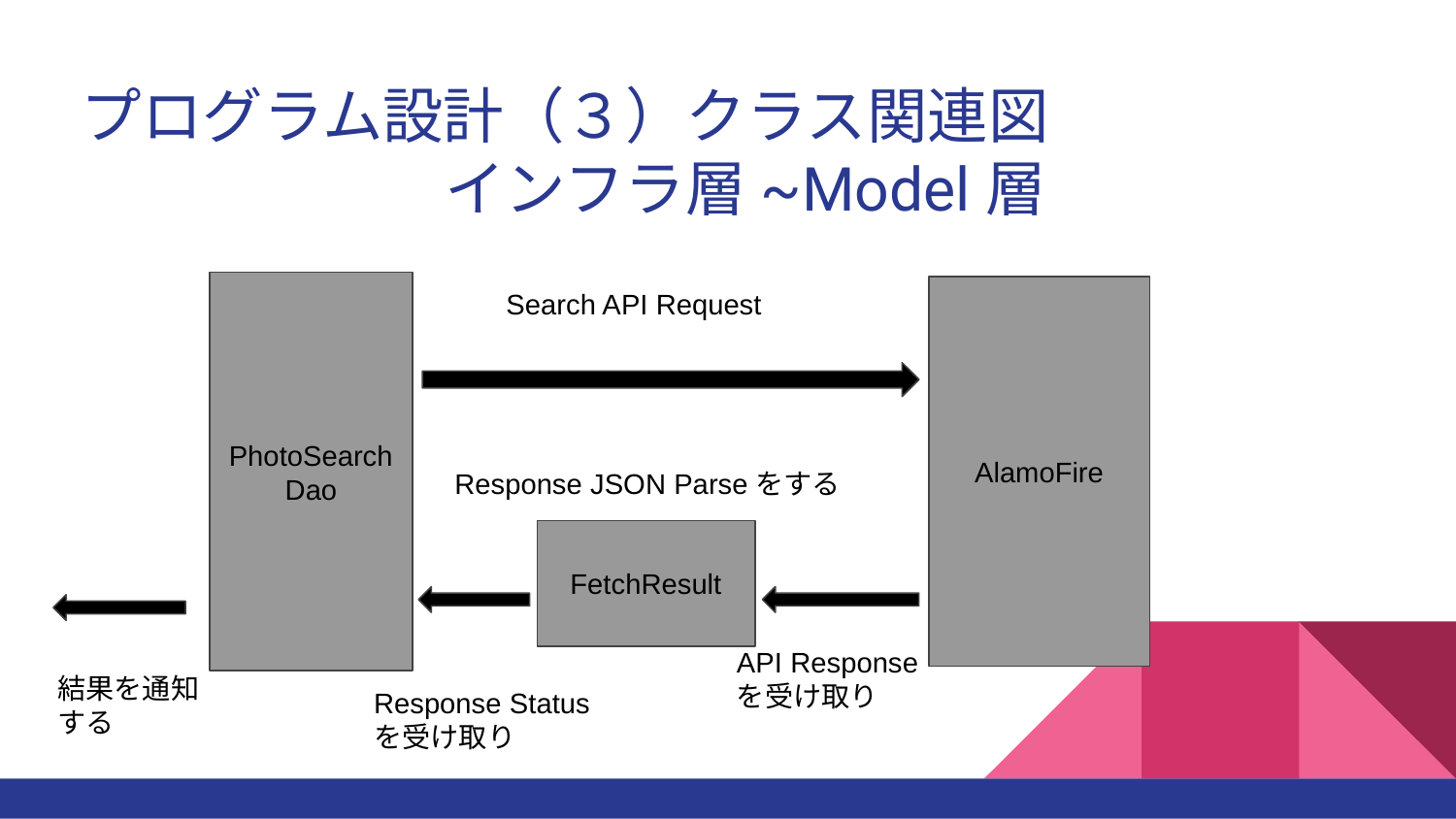

# プログラム設計（３）クラス関連図
インフラ層~Model層
PhotoSearchDao
Search API Request
AlamoFire

Response JSON Parseをする
FetchResult

API Responseを受け取り
結果を通知する
Response Status を受け取り